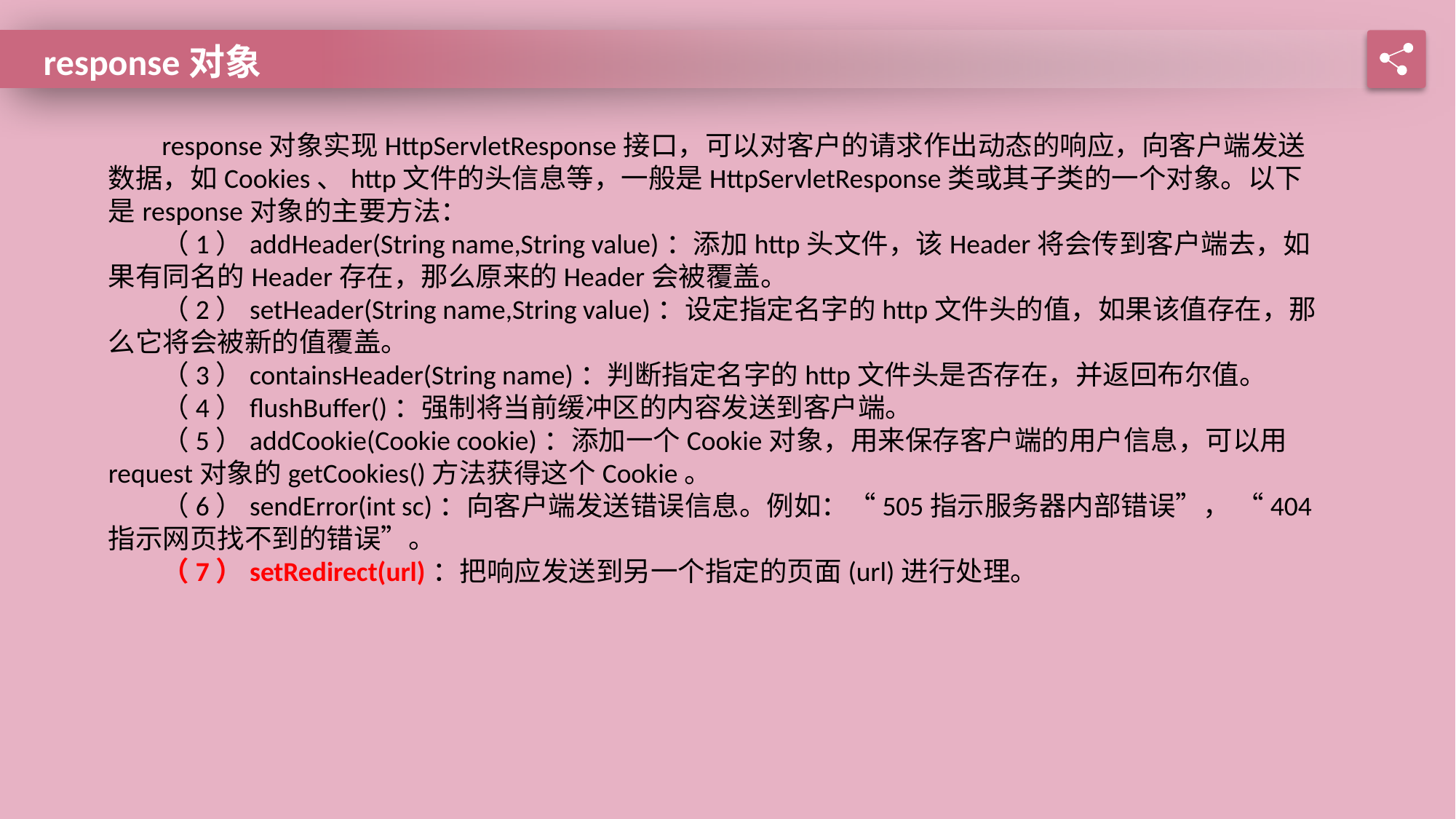

response对象
response对象实现HttpServletResponse接口，可以对客户的请求作出动态的响应，向客户端发送数据，如Cookies、http文件的头信息等，一般是HttpServletResponse类或其子类的一个对象。以下是response对象的主要方法：
（1）addHeader(String name,String value)：添加http头文件，该Header将会传到客户端去，如果有同名的Header存在，那么原来的Header会被覆盖。
（2）setHeader(String name,String value)：设定指定名字的http文件头的值，如果该值存在，那么它将会被新的值覆盖。
（3）containsHeader(String name)：判断指定名字的http文件头是否存在，并返回布尔值。
（4）flushBuffer()：强制将当前缓冲区的内容发送到客户端。
（5）addCookie(Cookie cookie)：添加一个Cookie对象，用来保存客户端的用户信息，可以用request对象的getCookies()方法获得这个Cookie。
（6）sendError(int sc)：向客户端发送错误信息。例如：“505指示服务器内部错误”， “404指示网页找不到的错误”。
（7）setRedirect(url)：把响应发送到另一个指定的页面(url)进行处理。